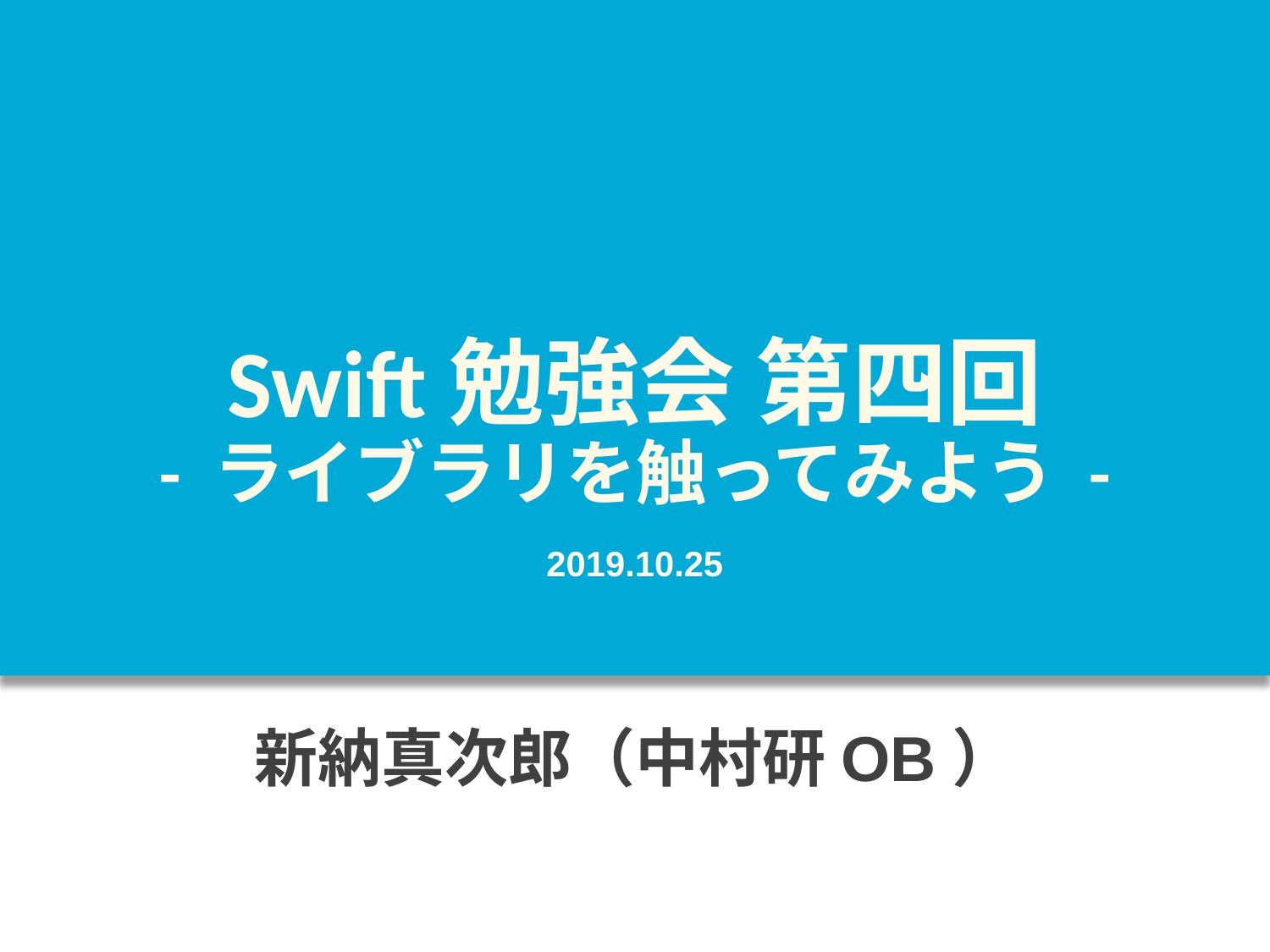

# Swift勉強会 第四回 - ライブラリを触ってみよう -
2019.10.25
新納真次郎（中村研OB）